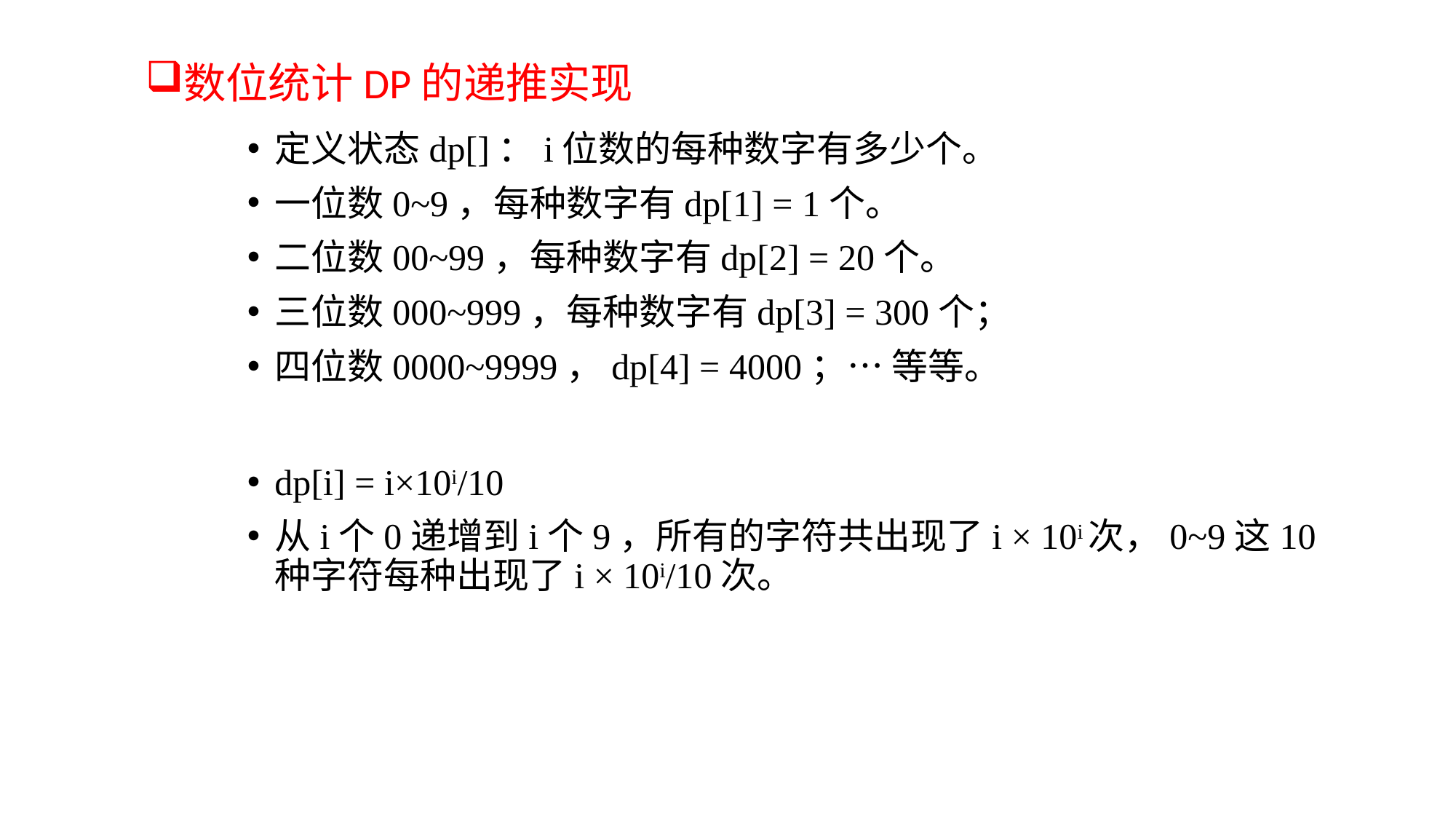

# 数位统计DP的递推实现
定义状态dp[]：i位数的每种数字有多少个。
一位数0~9，每种数字有dp[1] = 1个。
二位数00~99，每种数字有dp[2] = 20个。
三位数000~999，每种数字有dp[3] = 300个；
四位数0000~9999，dp[4] = 4000；… 等等。

dp[i] = i×10i/10
从i个0递增到i个9，所有的字符共出现了i × 10i次，0~9这10种字符每种出现了i × 10i/10次。